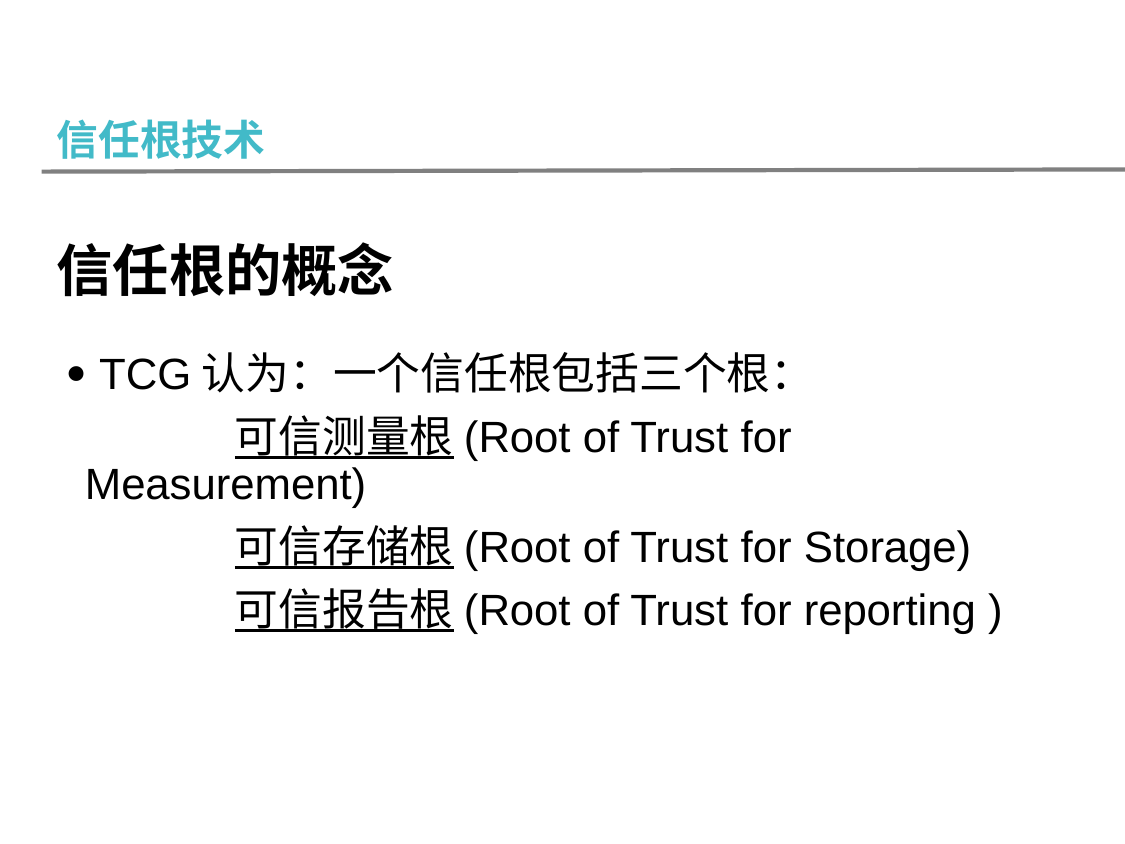

信任根技术
信任根的概念

 • TCG认为：一个信任根包括三个根：
		可信测量根(Root of Trust for Measurement)
		可信存储根(Root of Trust for Storage)
		可信报告根(Root of Trust for reporting )